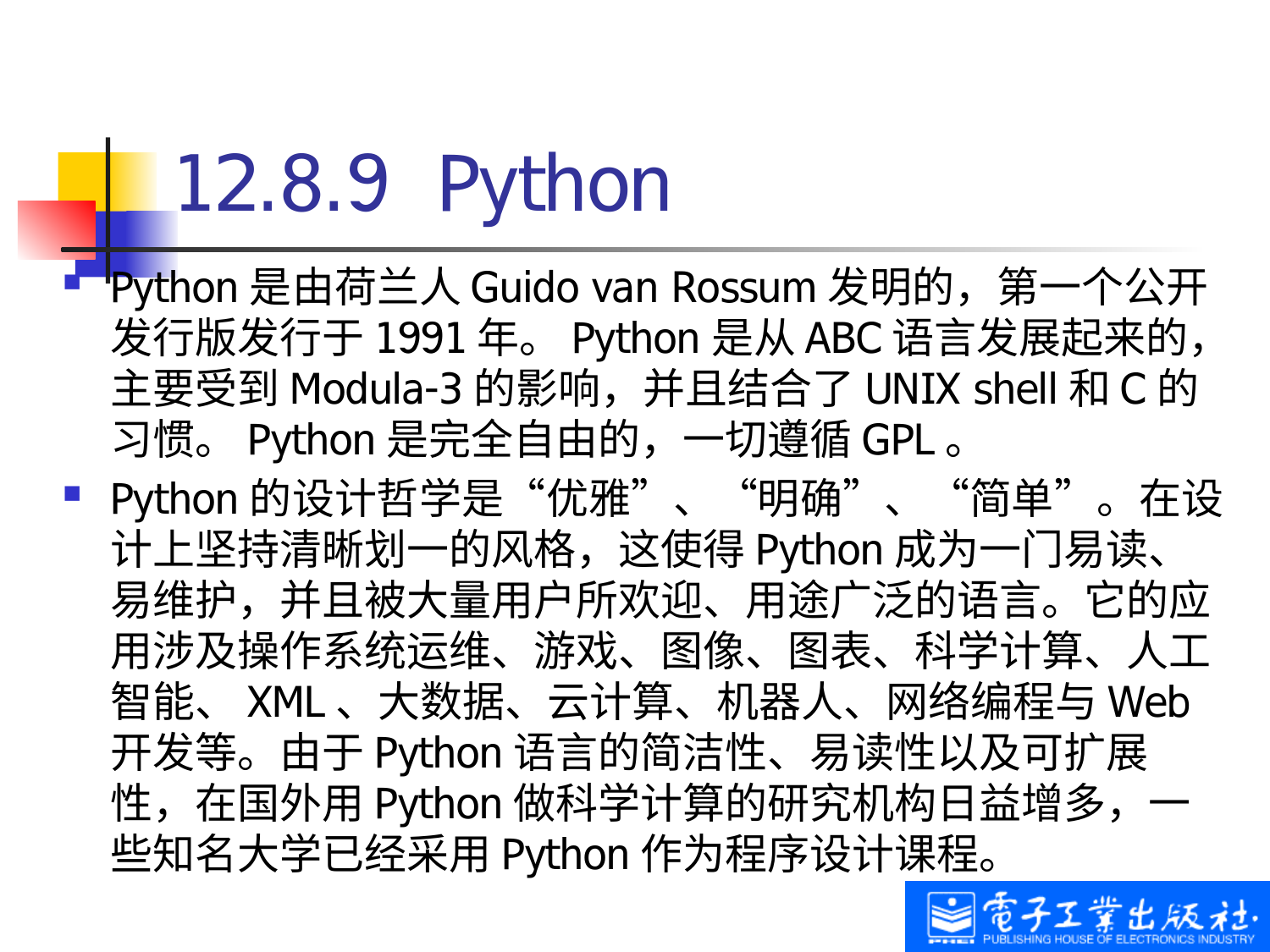

# 12.8.9  Python
Python是由荷兰人Guido van Rossum发明的，第一个公开发行版发行于1991年。Python是从ABC语言发展起来的，主要受到Modula-3的影响，并且结合了UNIX shell和C的习惯。Python是完全自由的，一切遵循GPL。
Python的设计哲学是“优雅”、“明确”、“简单”。在设计上坚持清晰划一的风格，这使得Python成为一门易读、易维护，并且被大量用户所欢迎、用途广泛的语言。它的应用涉及操作系统运维、游戏、图像、图表、科学计算、人工智能、XML、大数据、云计算、机器人、网络编程与Web开发等。由于Python语言的简洁性、易读性以及可扩展性，在国外用Python做科学计算的研究机构日益增多，一些知名大学已经采用Python作为程序设计课程。